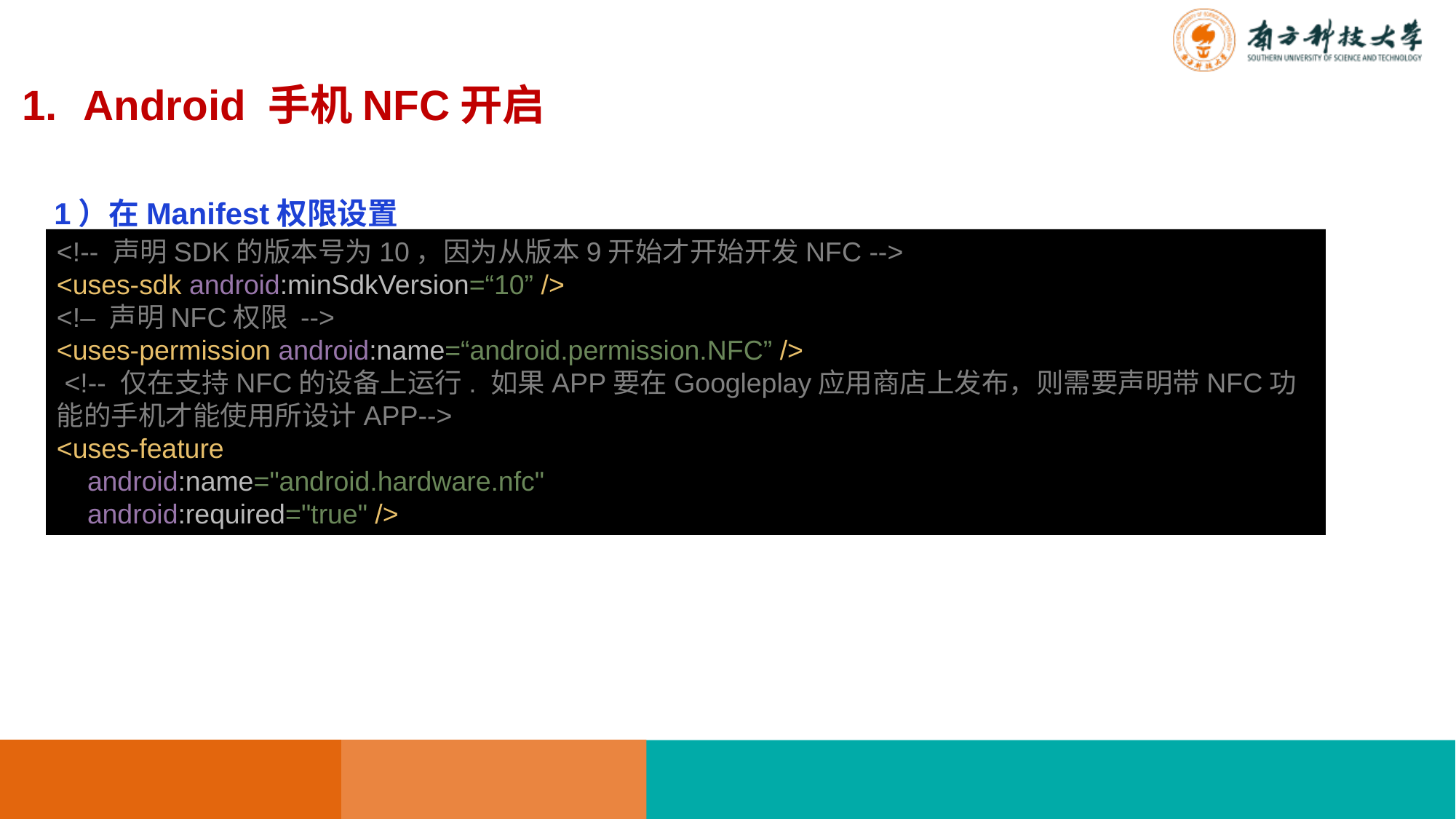

Android 手机NFC开启
1）在Manifest权限设置
<!-- 声明SDK的版本号为10，因为从版本9开始才开始开发NFC -->
<uses-sdk android:minSdkVersion=“10” />
<!– 声明NFC权限 -->
<uses-permission android:name=“android.permission.NFC” />
 <!-- 仅在支持NFC的设备上运行. 如果APP要在Googleplay应用商店上发布，则需要声明带NFC功能的手机才能使用所设计APP-->
<uses-feature
    android:name="android.hardware.nfc"
    android:required="true" />